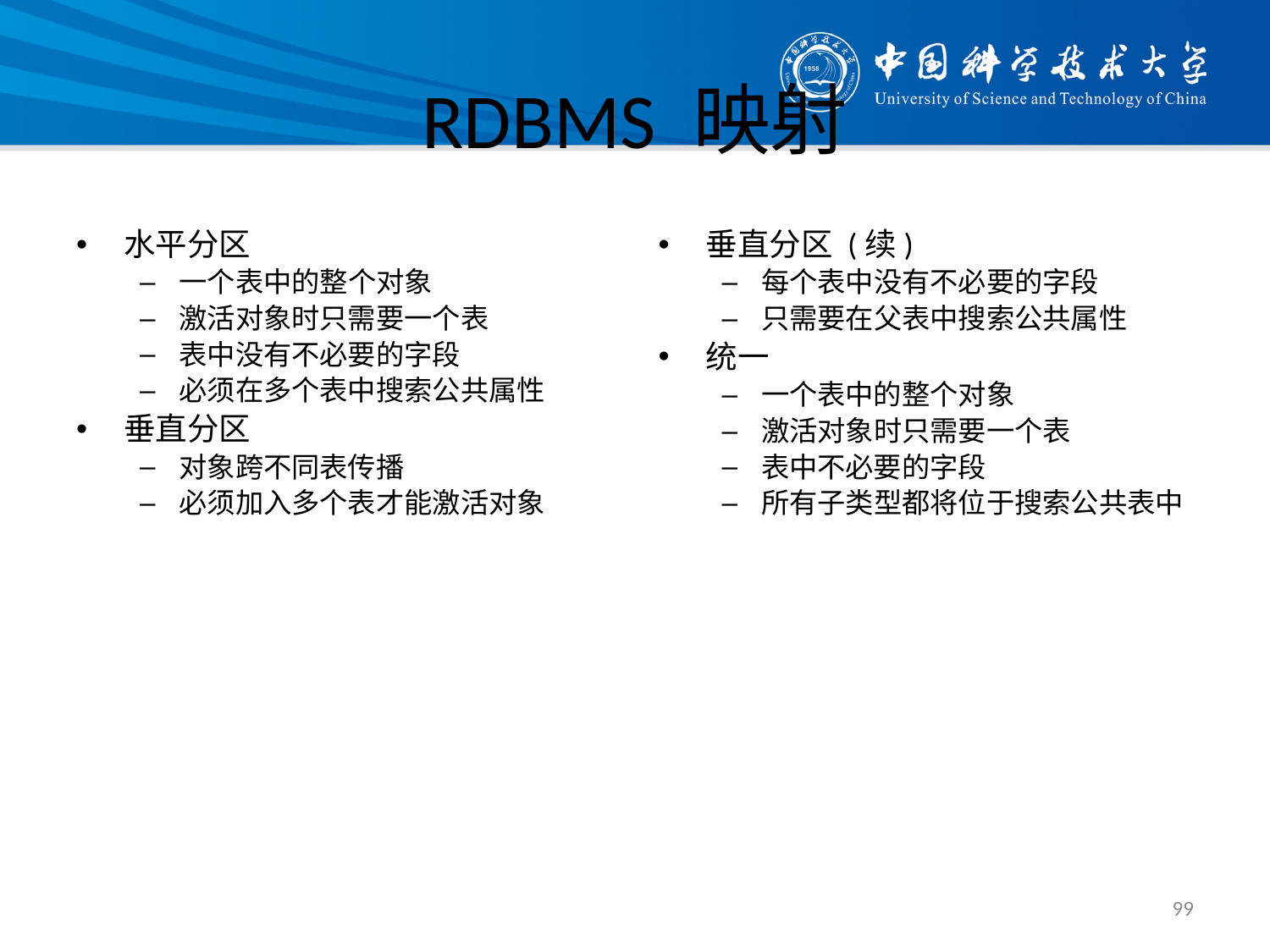

# RDBMS 映射
水平分区
一个表中的整个对象
激活对象时只需要一个表
表中没有不必要的字段
必须在多个表中搜索公共属性
垂直分区
对象跨不同表传播
必须加入多个表才能激活对象

垂直分区 (续)
每个表中没有不必要的字段
只需要在父表中搜索公共属性
统一
一个表中的整个对象
激活对象时只需要一个表
表中不必要的字段
所有子类型都将位于搜索公共表中
99